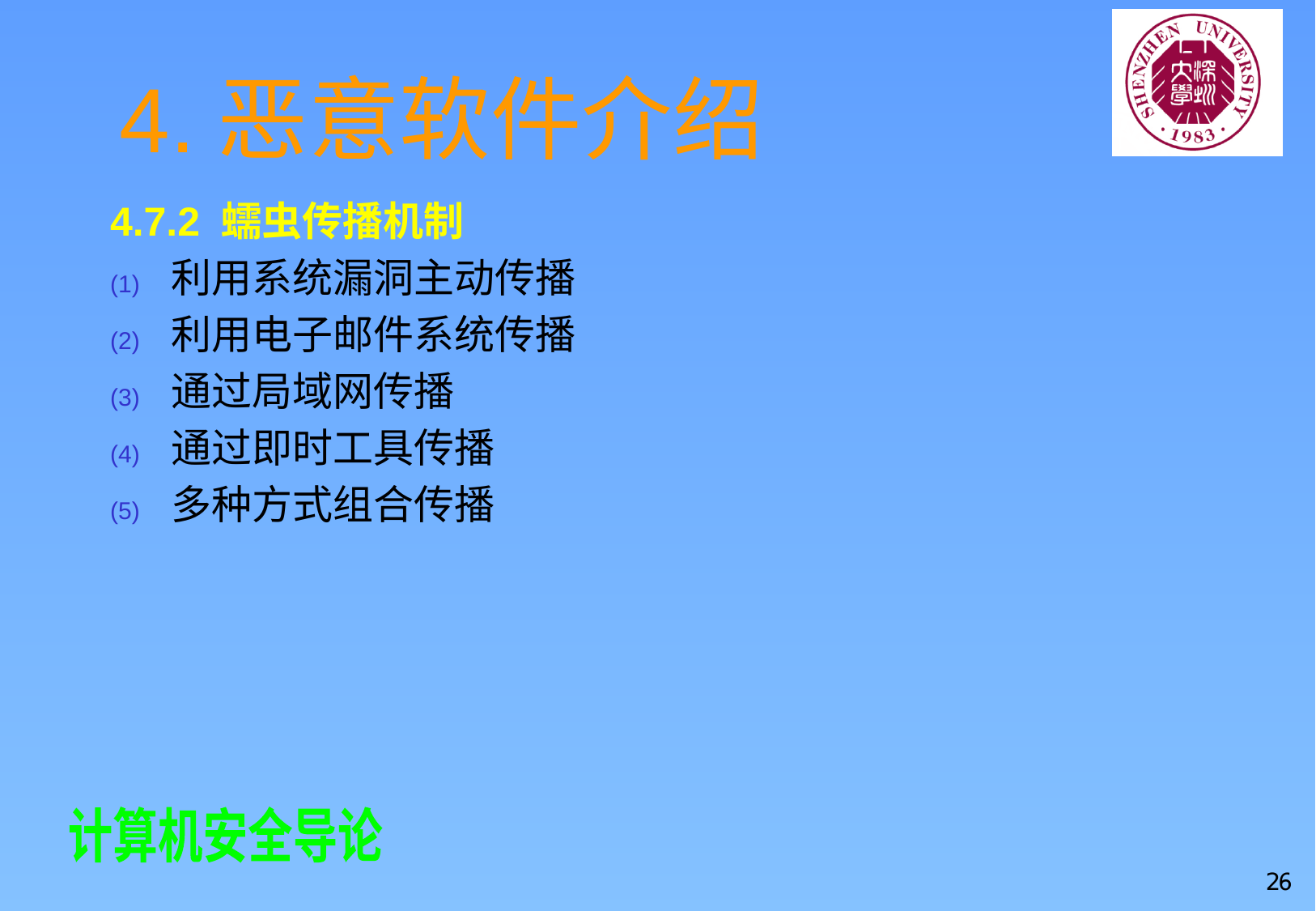

# 4.恶意软件介绍
4.7.2 蠕虫传播机制
利用系统漏洞主动传播
利用电子邮件系统传播
通过局域网传播
通过即时工具传播
多种方式组合传播

26